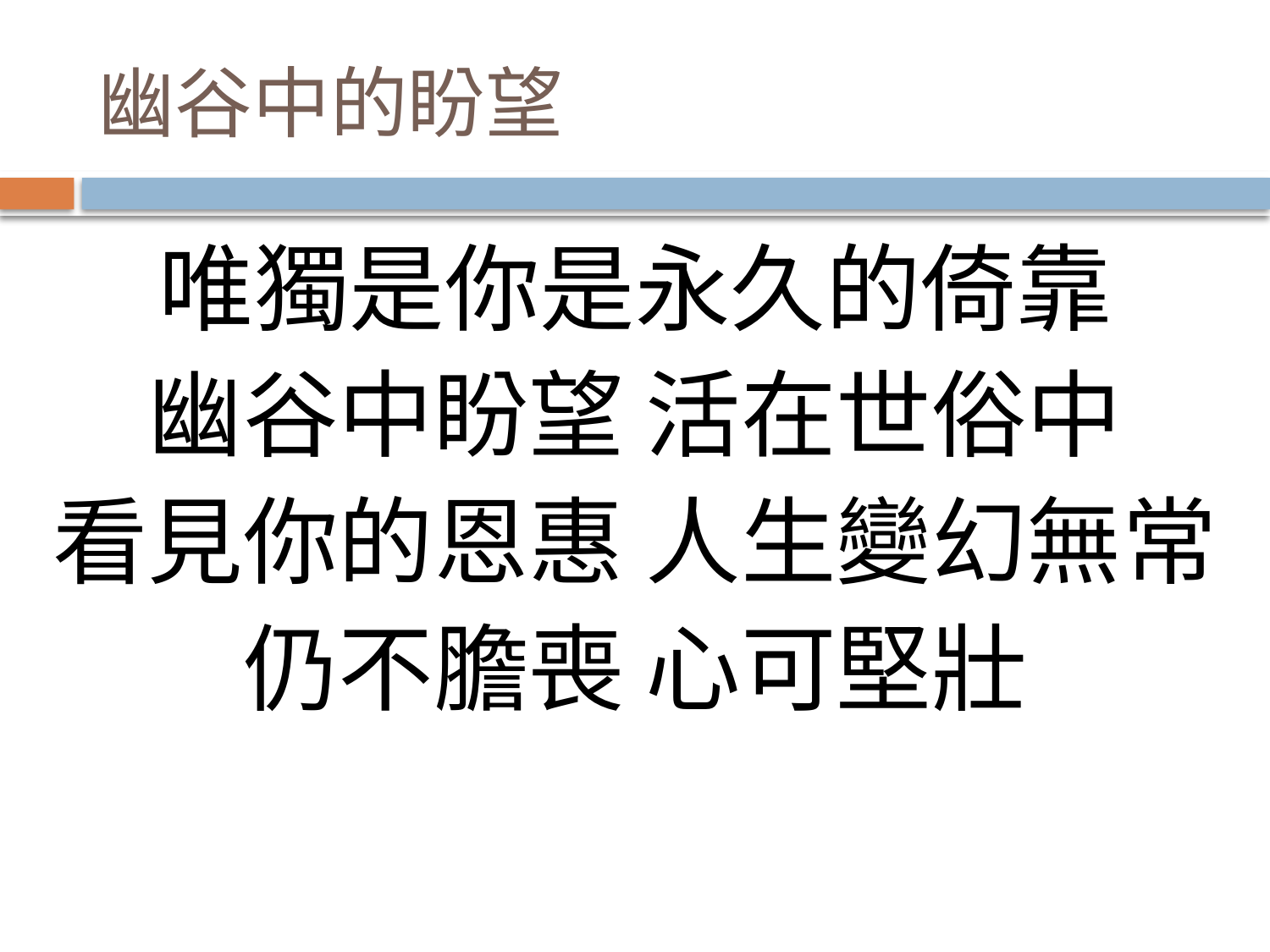

# 幽谷中的盼望
唯獨是你是永久的倚靠
幽谷中盼望 活在世俗中
看見你的恩惠 人生變幻無常
仍不膽喪 心可堅壯